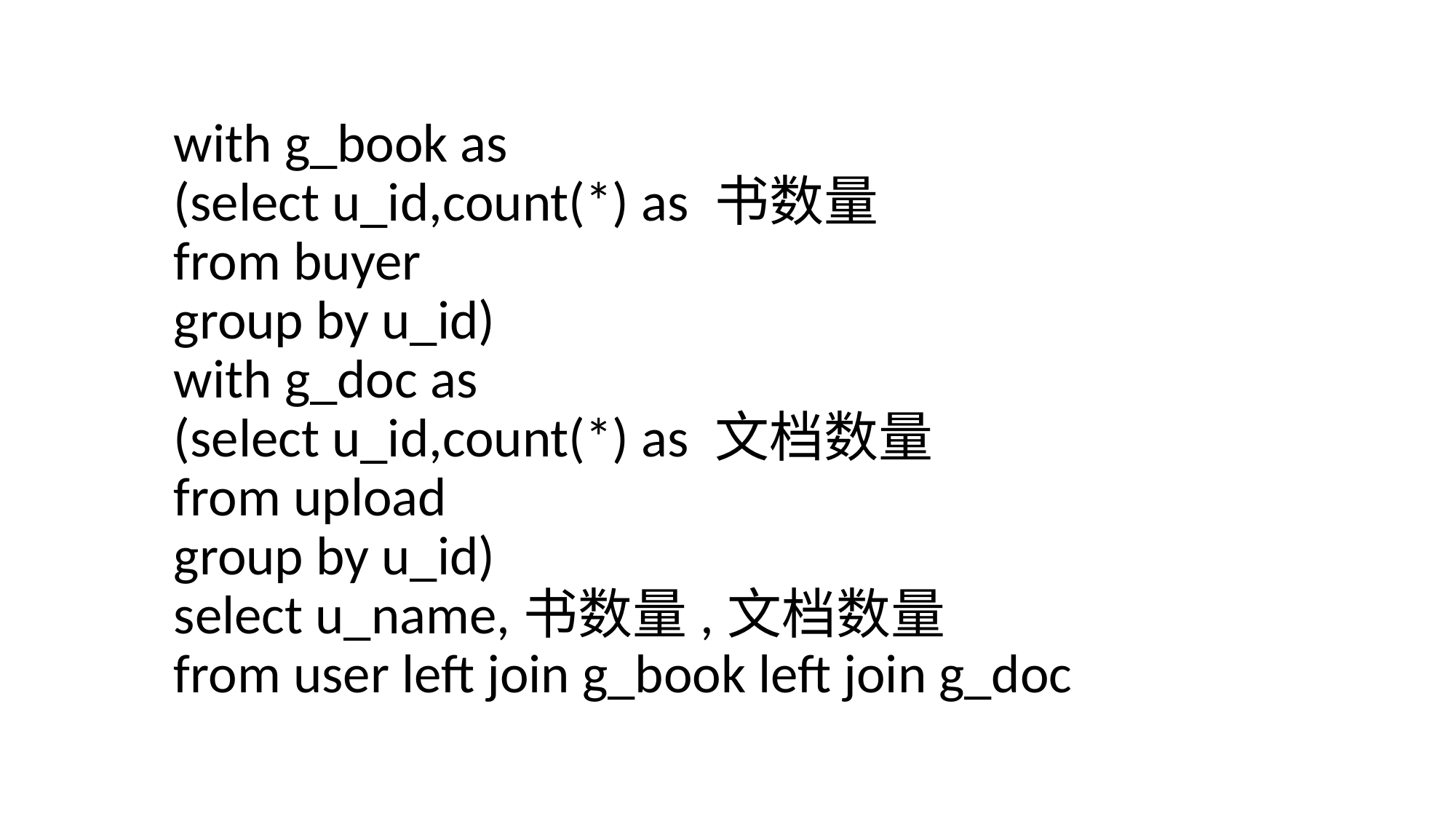

# with g_book as (select u_id,count(*) as 书数量 from buyer group by u_id) with g_doc as (select u_id,count(*) as 文档数量 from upload group by u_id) select u_name,书数量,文档数量 from user left join g_book left join g_doc